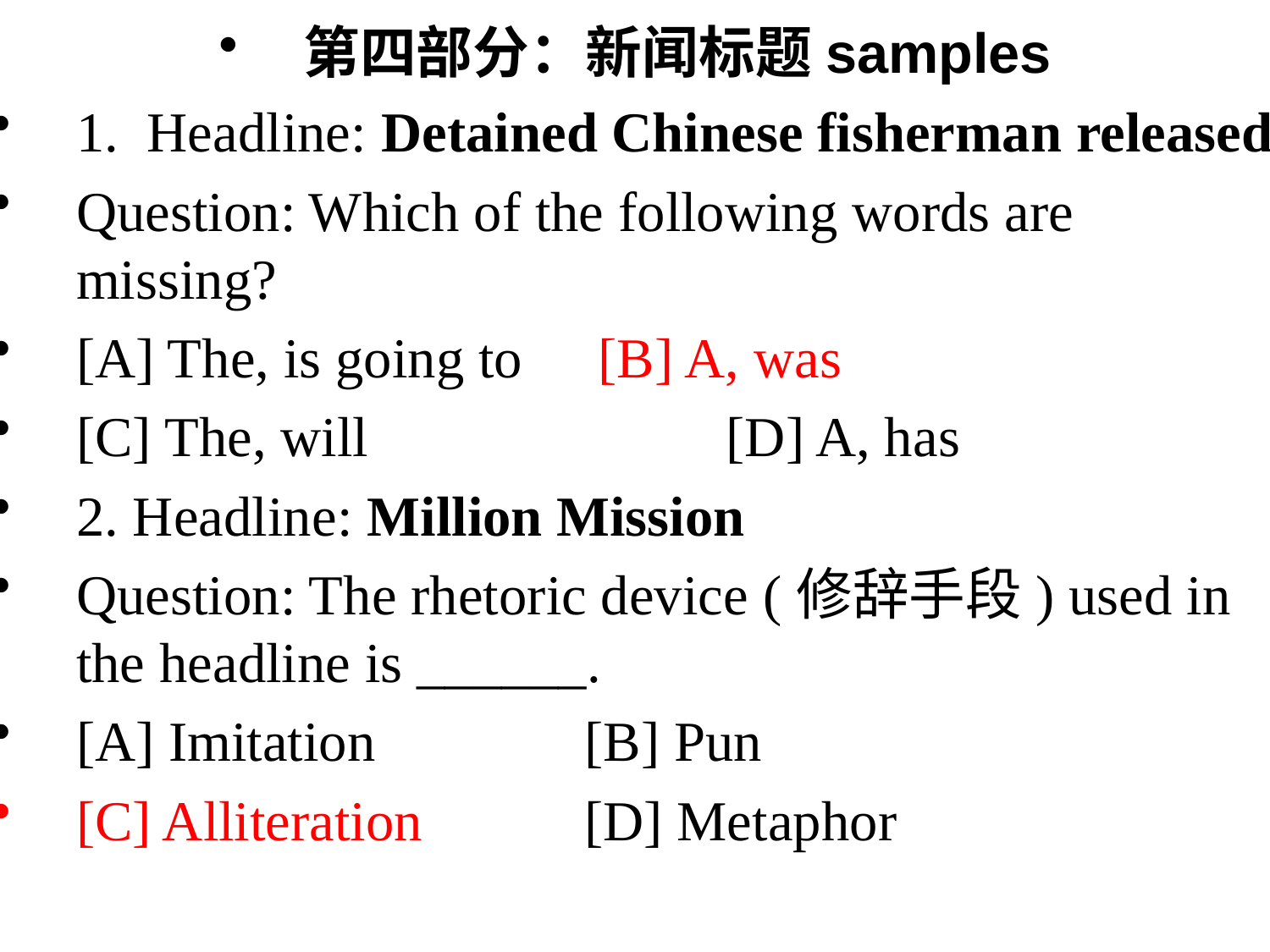

第四部分：新闻标题samples
1.  Headline: Detained Chinese fisherman released
Question: Which of the following words are missing?
[A] The, is going to	 [B] A, was
[C] The, will	                   [D] A, has
2. Headline: Million Mission
Question: The rhetoric device (修辞手段) used in the headline is ______.
[A] Imitation  	         [B] Pun
[C] Alliteration 	         [D] Metaphor